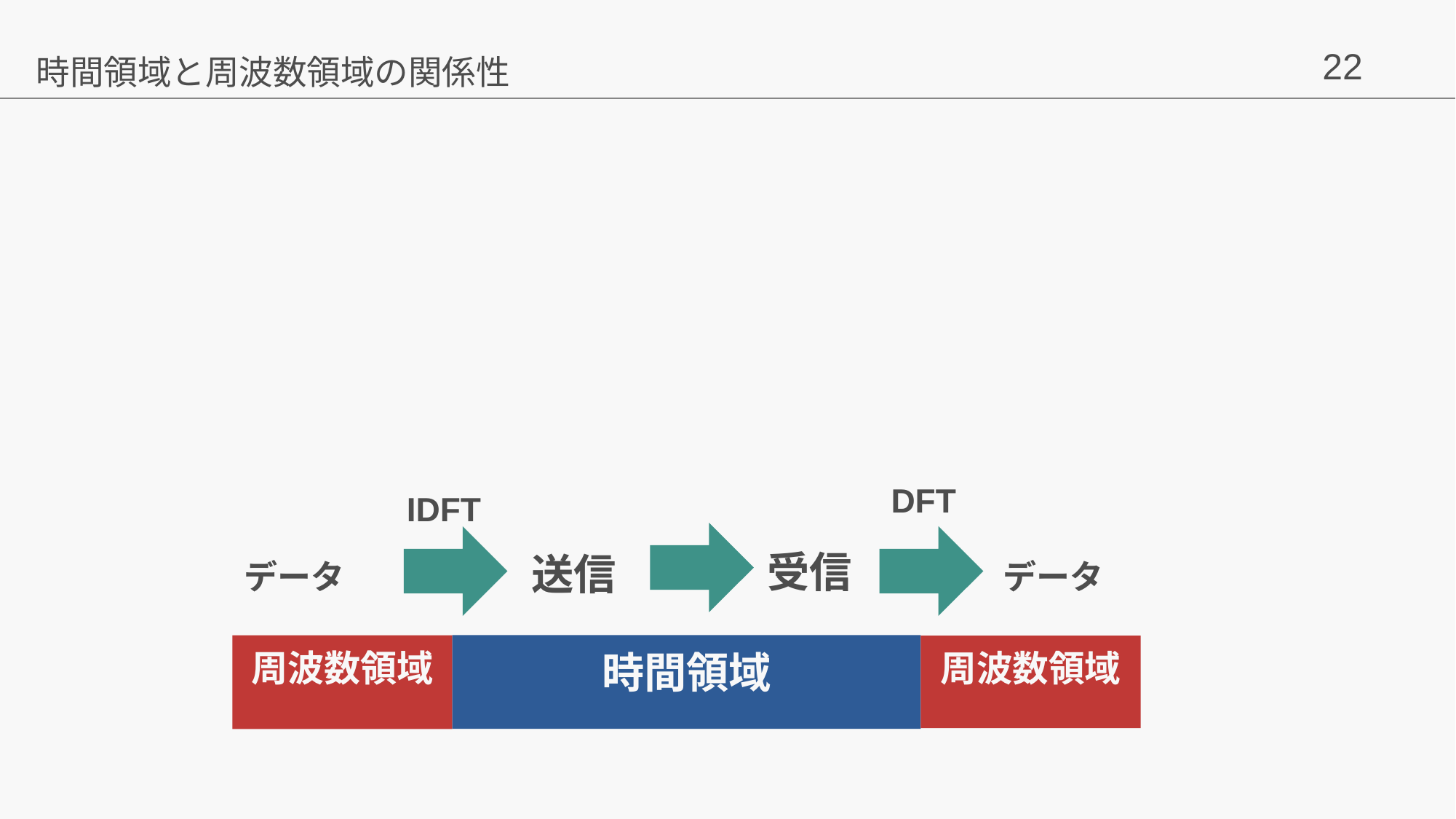

時間領域と周波数領域の関係性
DFT
IDFT

受信
送信
データ
データ
時間領域
周波数領域
周波数領域